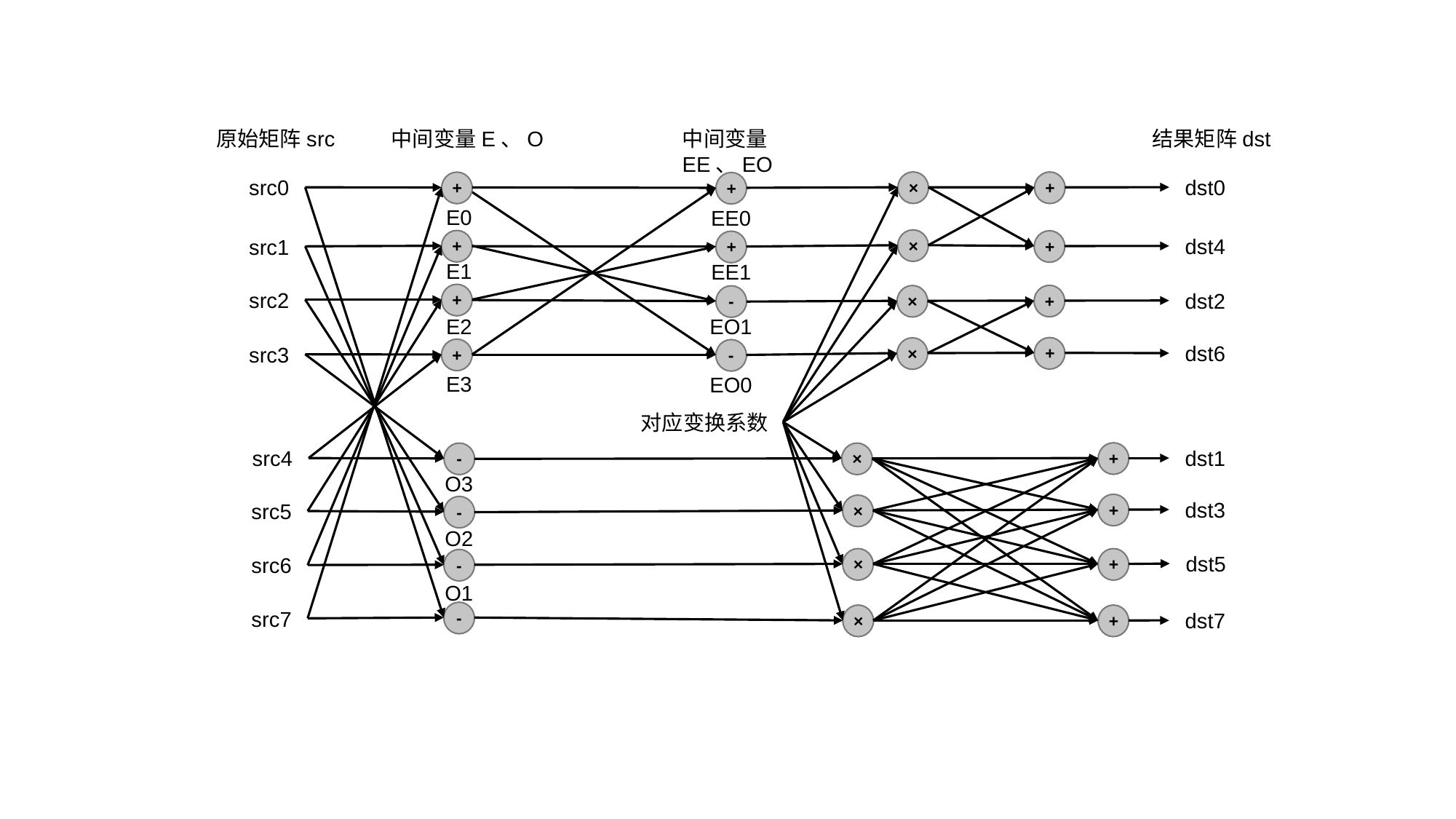

原始矩阵src
中间变量E、O
结果矩阵dst
中间变量EE、EO
dst0
src0
×

+

+

+

E0
EE0
dst4
src1
×

+

+

+

E1
EE1
src2
dst2
+

+

×

-

E2
EO1
dst6
src3
+

×

+

-

E3
EO0
对应变换系数
src4
dst1
+

-
×

O3
dst3
src5
+

×

-

O2
dst5
src6
×
+

-

O1
src7
-

dst7
×
+